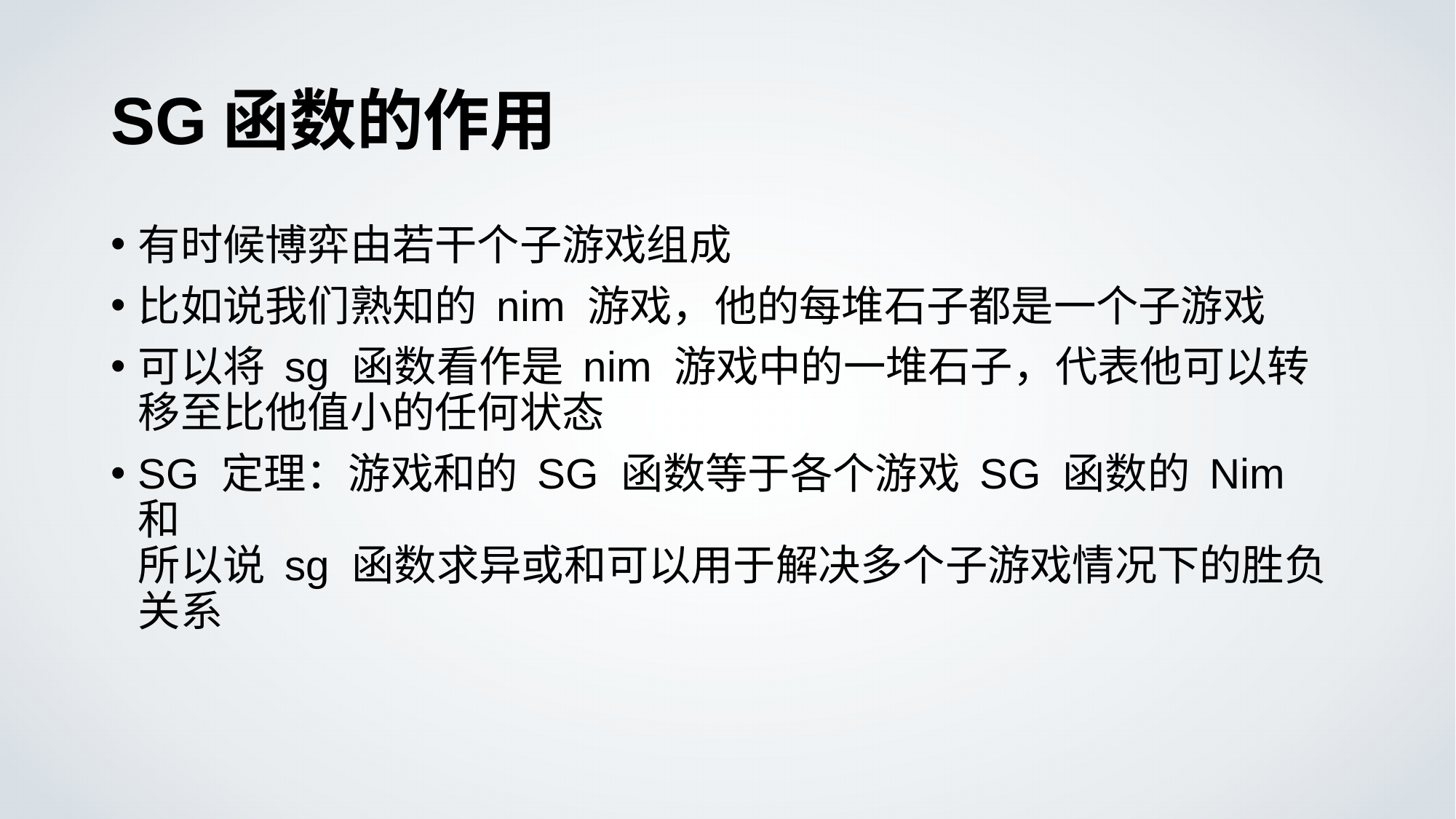

# SG函数的作用
有时候博弈由若干个子游戏组成
比如说我们熟知的 nim 游戏，他的每堆石子都是一个子游戏
可以将 sg 函数看作是 nim 游戏中的一堆石子，代表他可以转移至比他值小的任何状态
SG 定理：游戏和的 SG 函数等于各个游戏 SG 函数的 Nim 和
所以说 sg 函数求异或和可以用于解决多个子游戏情况下的胜负关系